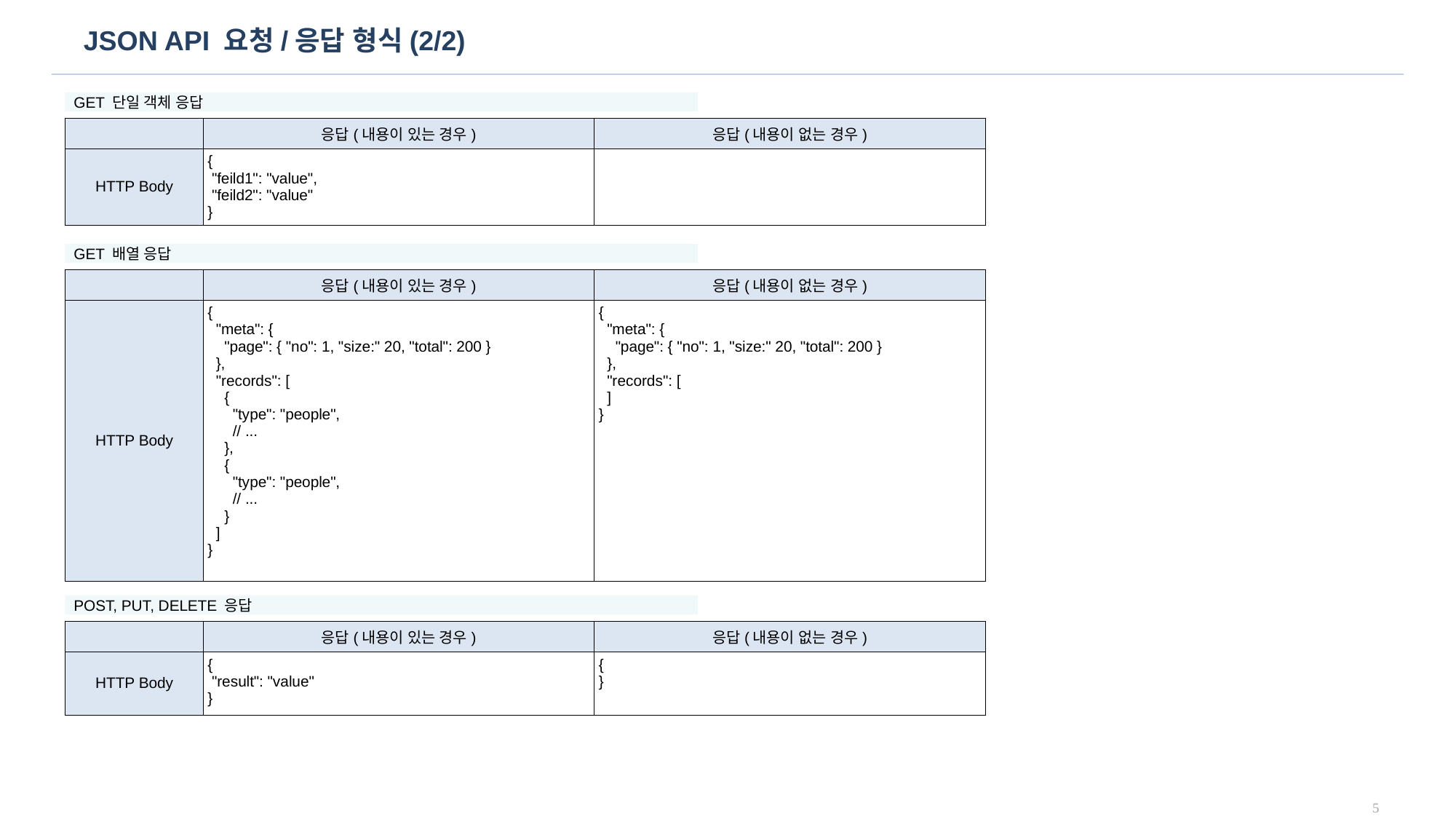

# JSON API 요청/응답 형식(2/2)
GET 단일 객체 응답
|  | 응답(내용이 있는 경우) | 응답(내용이 없는 경우) |
| --- | --- | --- |
| HTTP Body | { "feild1": "value", "feild2": "value" } |  |
GET 배열 응답
|  | 응답(내용이 있는 경우) | 응답(내용이 없는 경우) |
| --- | --- | --- |
| HTTP Body | { "meta": { "page": { "no": 1, "size:" 20, "total": 200 } }, "records": [ { "type": "people", // ... }, { "type": "people", // ... } ] } | { "meta": { "page": { "no": 1, "size:" 20, "total": 200 } }, "records": [ ] } |
POST, PUT, DELETE 응답
|  | 응답(내용이 있는 경우) | 응답(내용이 없는 경우) |
| --- | --- | --- |
| HTTP Body | { "result": "value" } | { } |

5